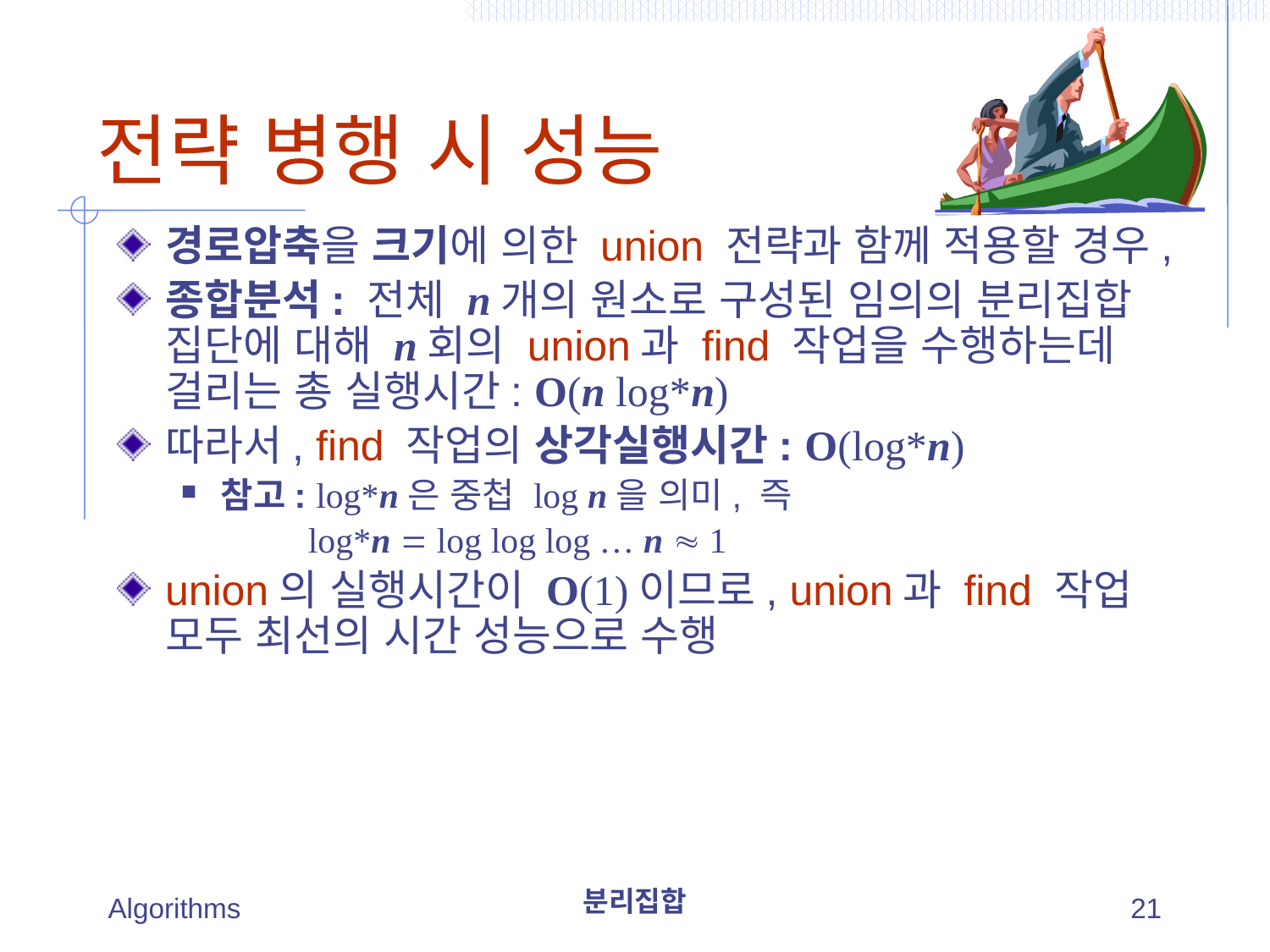

# 전략 병행 시 성능
경로압축을 크기에 의한 union 전략과 함께 적용할 경우,
종합분석: 전체 n개의 원소로 구성된 임의의 분리집합 집단에 대해 n회의 union과 find 작업을 수행하는데 걸리는 총 실행시간: O(n log*n)
따라서, find 작업의 상각실행시간: O(log*n)
참고: log*n은 중첩 log n을 의미, 즉
	log*n = log log log … n ≈ 1
union의 실행시간이 O(1)이므로, union과 find 작업 모두 최선의 시간 성능으로 수행
Algorithms
분리집합
21